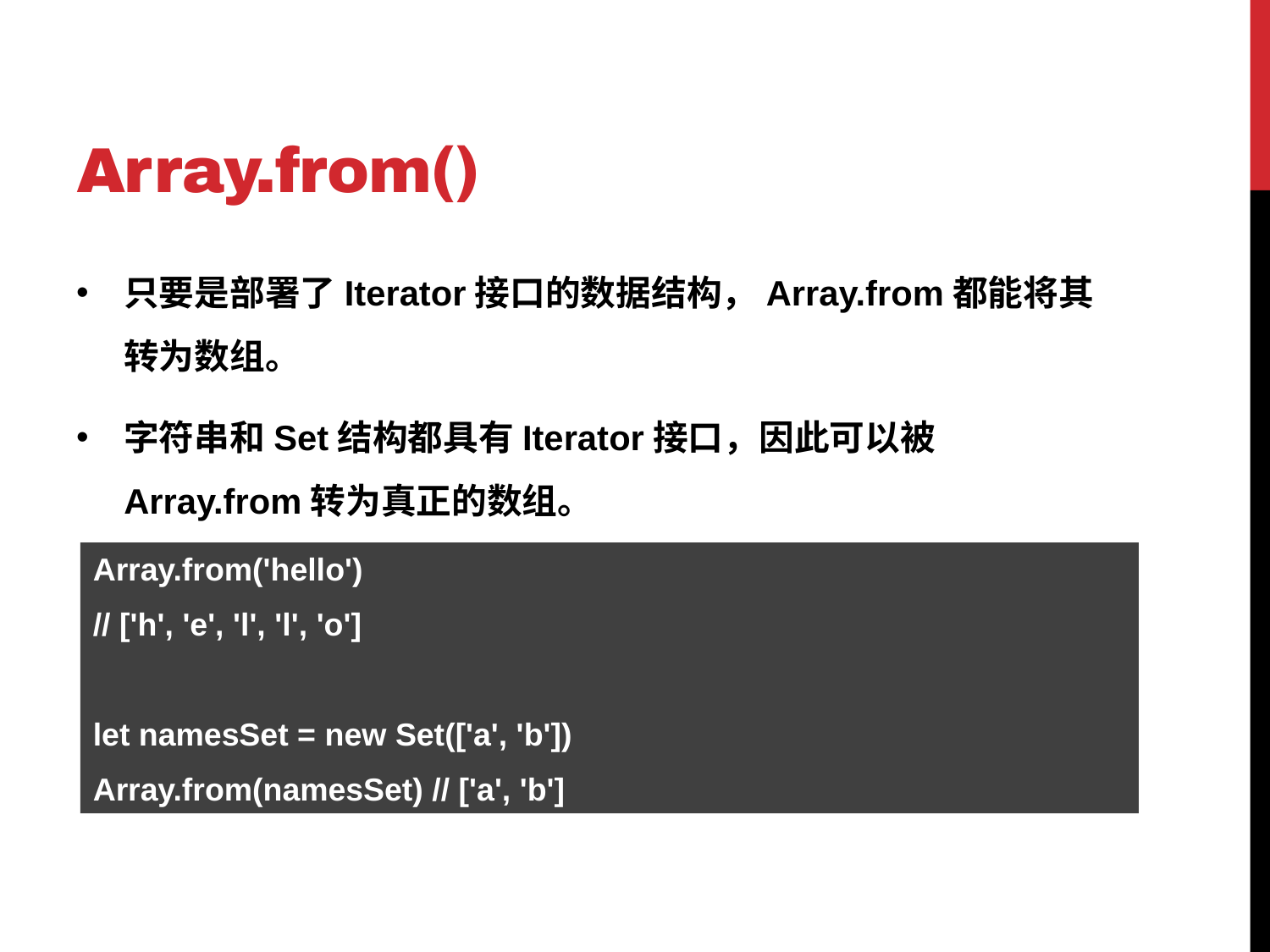

# Array.from()
只要是部署了Iterator接口的数据结构，Array.from都能将其转为数组。
字符串和Set结构都具有Iterator接口，因此可以被Array.from转为真正的数组。

Array.from('hello')
// ['h', 'e', 'l', 'l', 'o']

let namesSet = new Set(['a', 'b'])
Array.from(namesSet) // ['a', 'b']